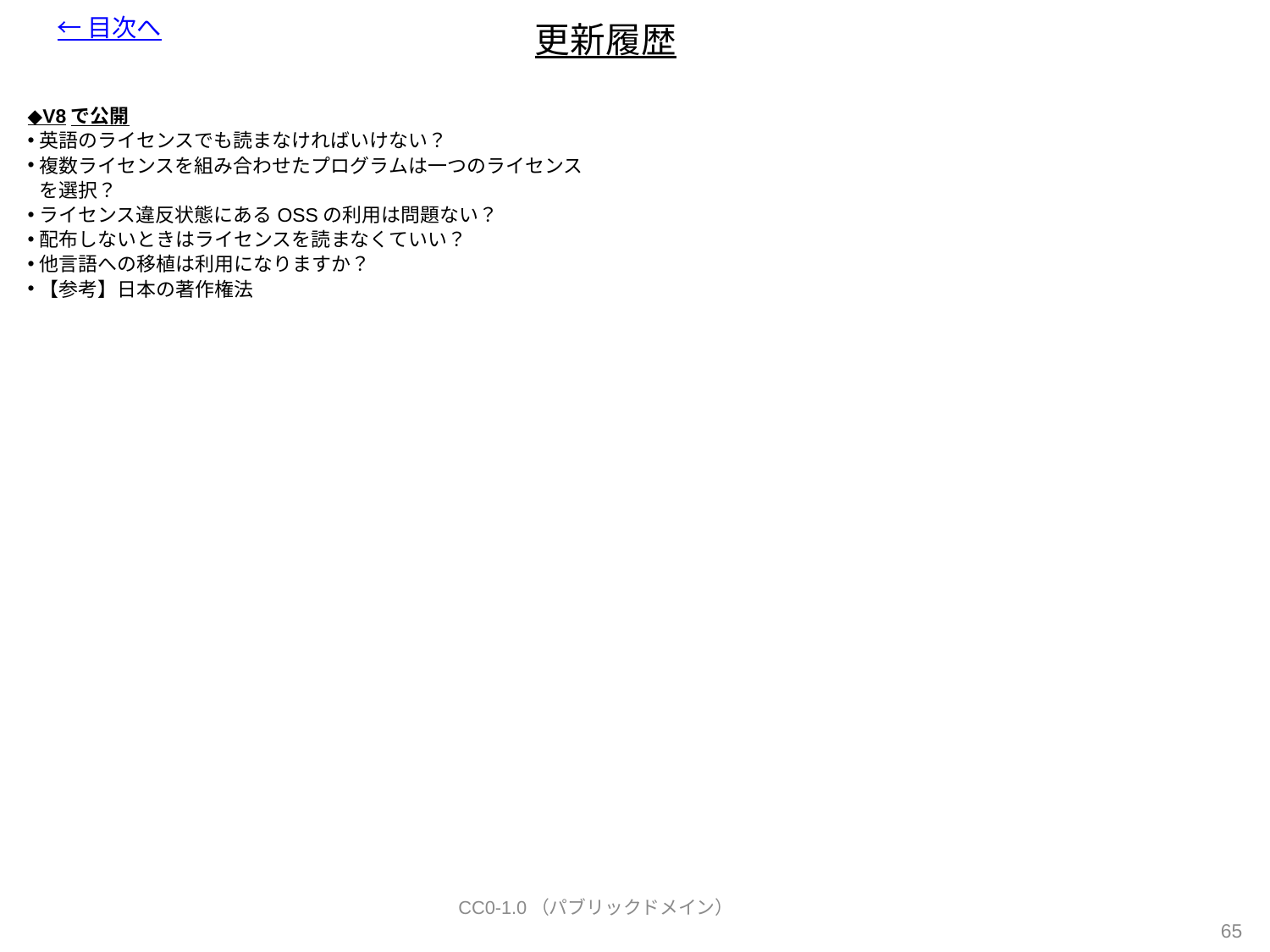

← 目次へ
# 更新履歴

◆V8で公開
英語のライセンスでも読まなければいけない？
複数ライセンスを組み合わせたプログラムは一つのライセンスを選択？
ライセンス違反状態にあるOSSの利用は問題ない？
配布しないときはライセンスを読まなくていい？
他言語への移植は利用になりますか？
【参考】日本の著作権法

CC0-1.0（パブリックドメイン）
65